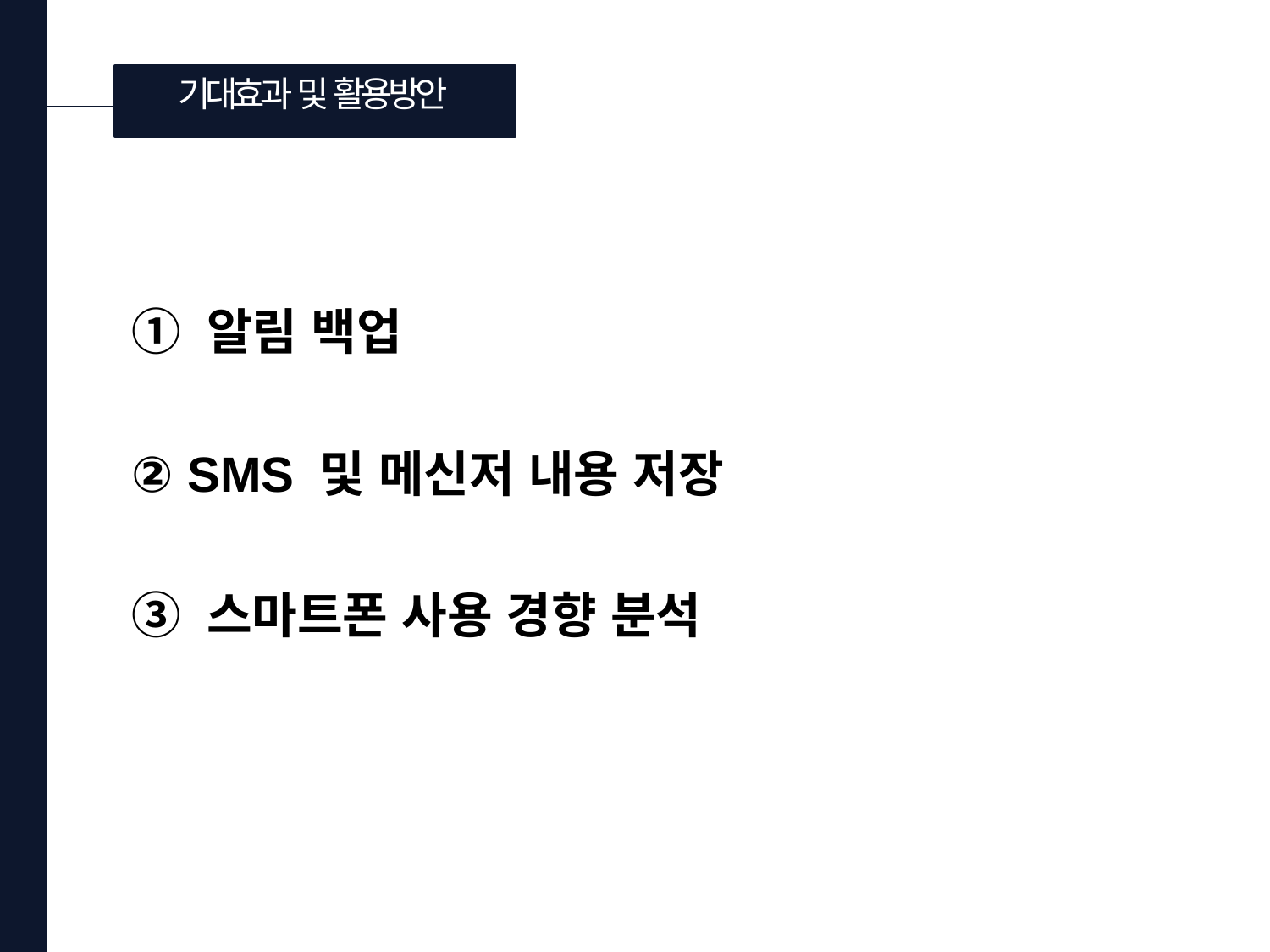

기대효과  및  활용방안

① 알림 백업

② SMS 및 메신저 내용 저장

③ 스마트폰 사용 경향 분석